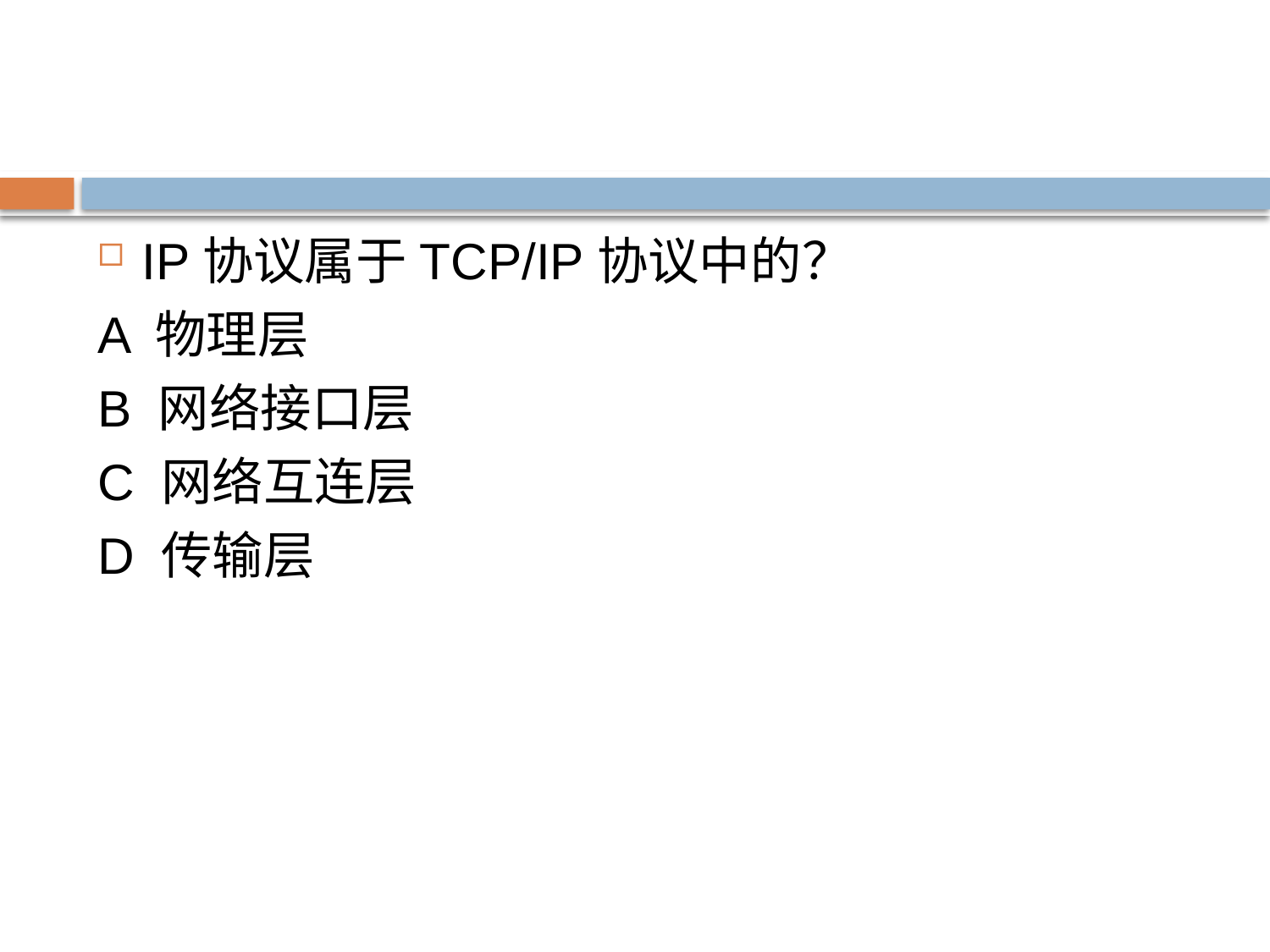

#
IP协议属于TCP/IP协议中的？
A 物理层
B 网络接口层
C 网络互连层
D 传输层